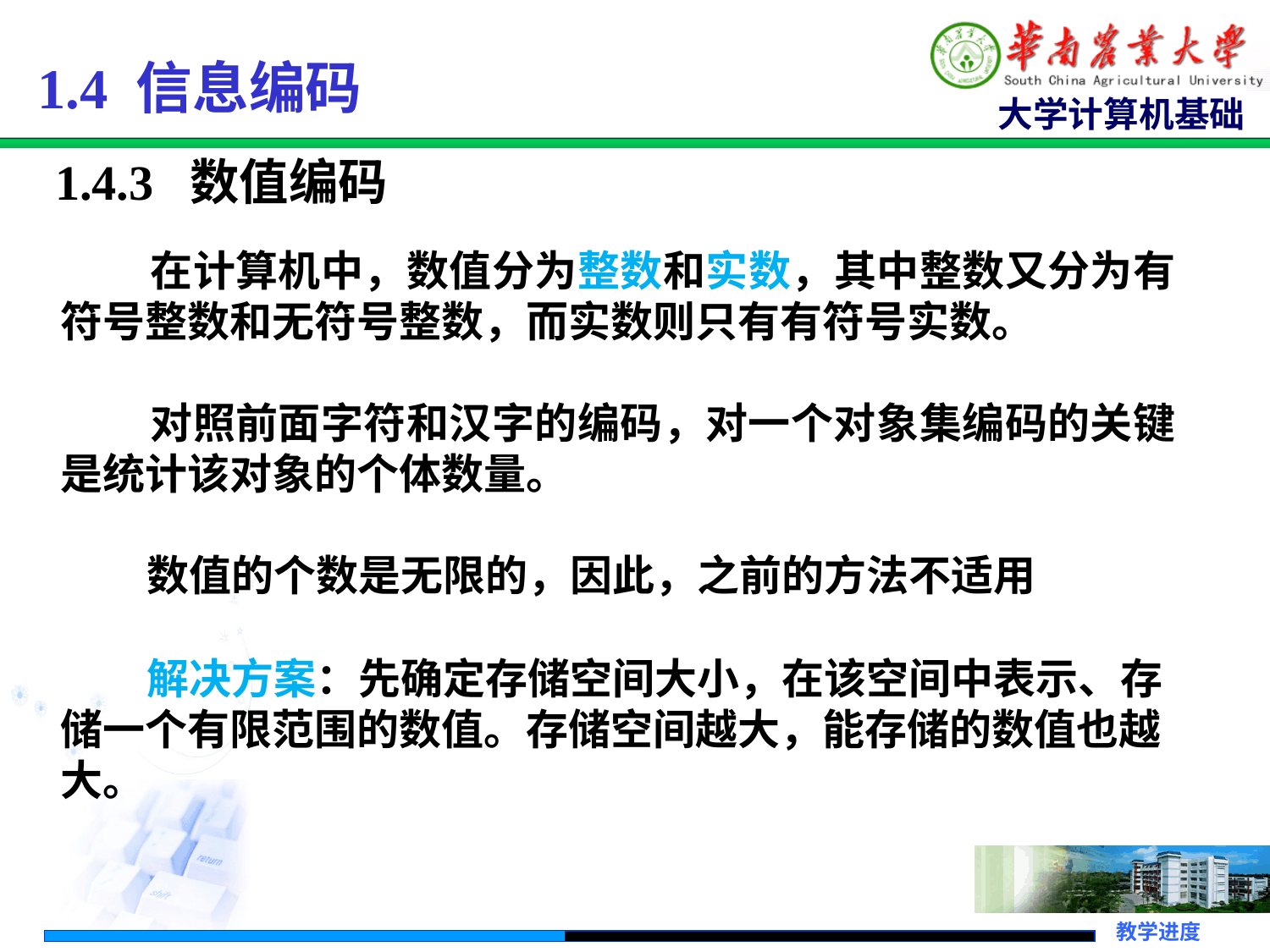

1.4 信息编码
1.4.3  数值编码
        在计算机中，数值分为整数和实数，其中整数又分为有符号整数和无符号整数，而实数则只有有符号实数。

        对照前面字符和汉字的编码，对一个对象集编码的关键是统计该对象的个体数量。

        数值的个数是无限的，因此，之前的方法不适用

        解决方案：先确定存储空间大小，在该空间中表示、存储一个有限范围的数值。存储空间越大，能存储的数值也越大。